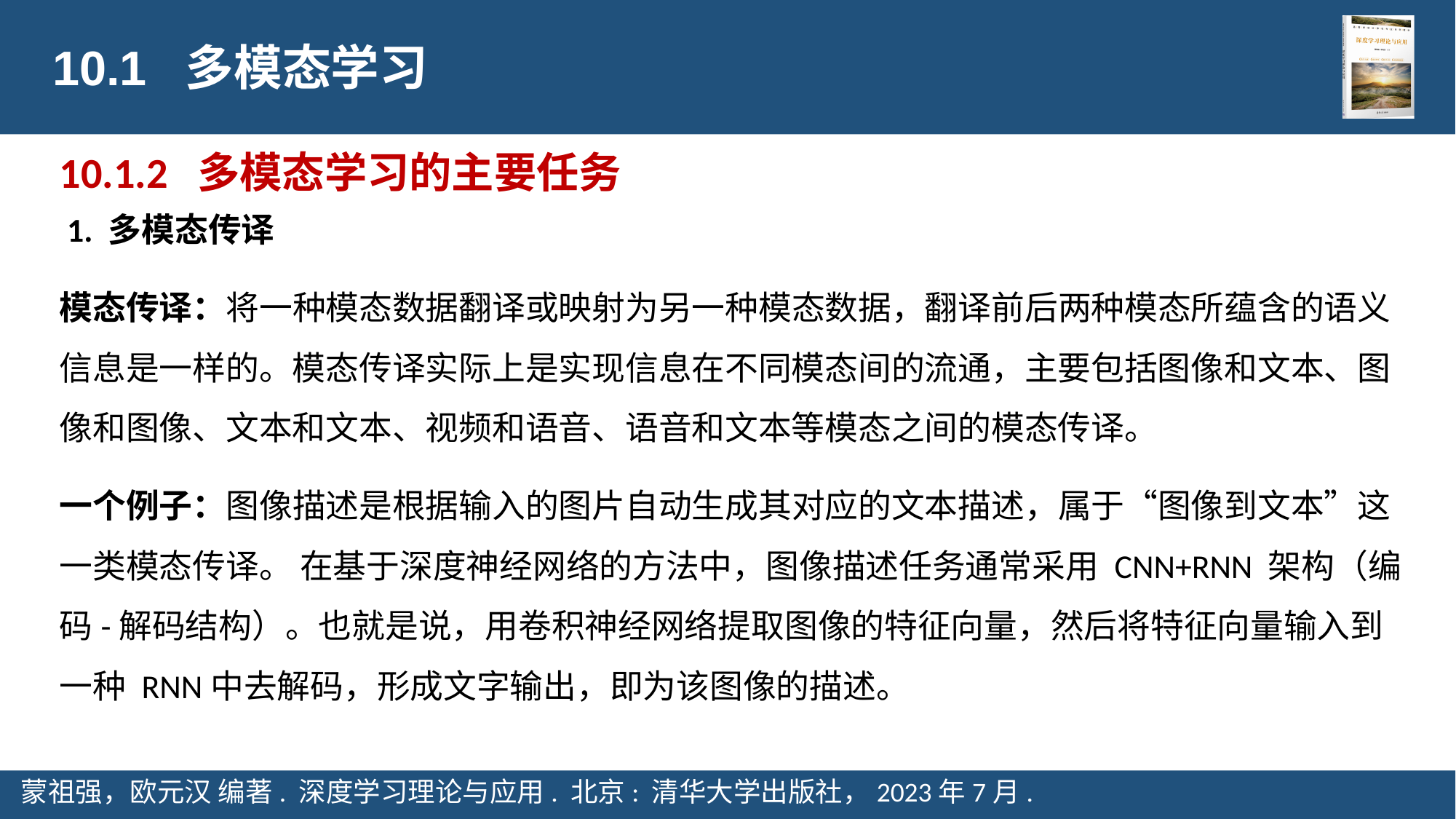

10.1  多模态学习
10.1.2  多模态学习的主要任务
 1. 多模态传译
模态传译：将一种模态数据翻译或映射为另一种模态数据，翻译前后两种模态所蕴含的语义信息是一样的。模态传译实际上是实现信息在不同模态间的流通，主要包括图像和文本、图像和图像、文本和文本、视频和语音、语音和文本等模态之间的模态传译。
一个例子：图像描述是根据输入的图片自动生成其对应的文本描述，属于“图像到文本”这一类模态传译。 在基于深度神经网络的方法中，图像描述任务通常采用 CNN+RNN 架构（编码-解码结构）。也就是说，用卷积神经网络提取图像的特征向量，然后将特征向量输入到一种 RNN中去解码，形成文字输出，即为该图像的描述。